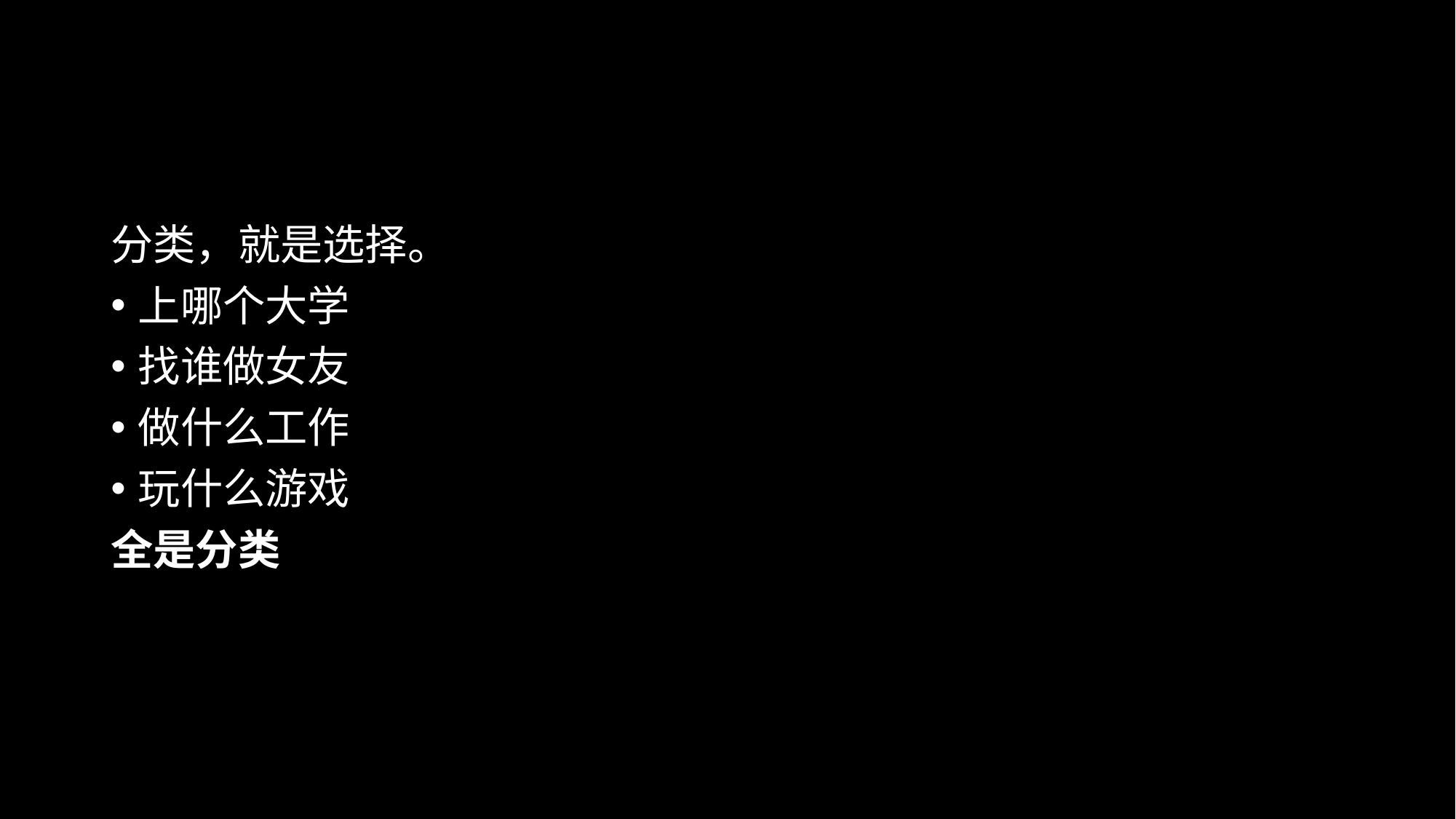

#
分类，就是选择。
上哪个大学
找谁做女友
做什么工作
玩什么游戏
全是分类